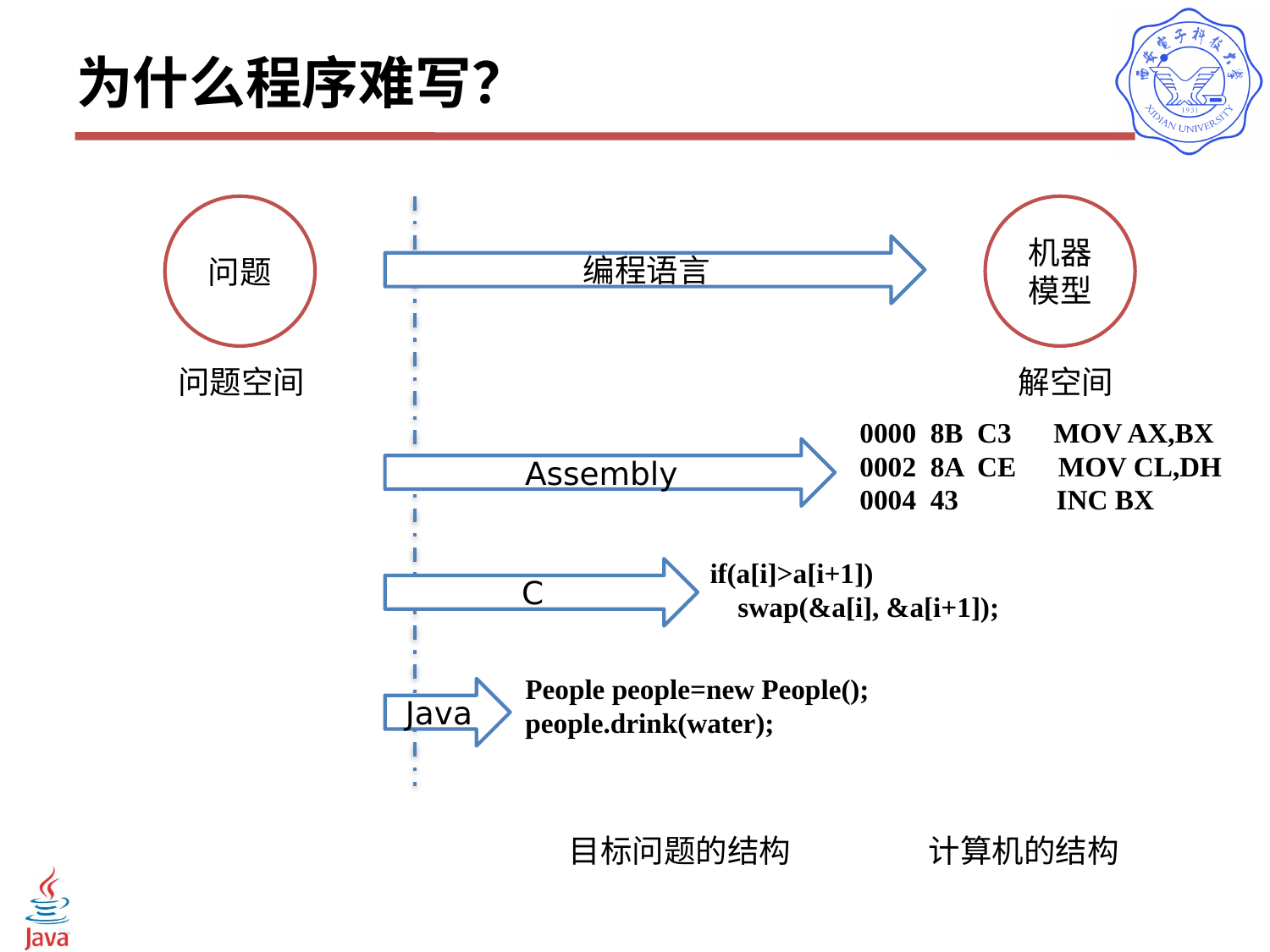

# 为什么程序难写？
问题
机器模型
编程语言
问题空间
解空间
0000  8B  C3      MOV AX,BX
0002  8A  CE      MOV CL,DH
0004  43              INC BX
Assembly
if(a[i]>a[i+1])
    swap(&a[i], &a[i+1]);
C
People people=new People();
people.drink(water);
Java
目标问题的结构
计算机的结构